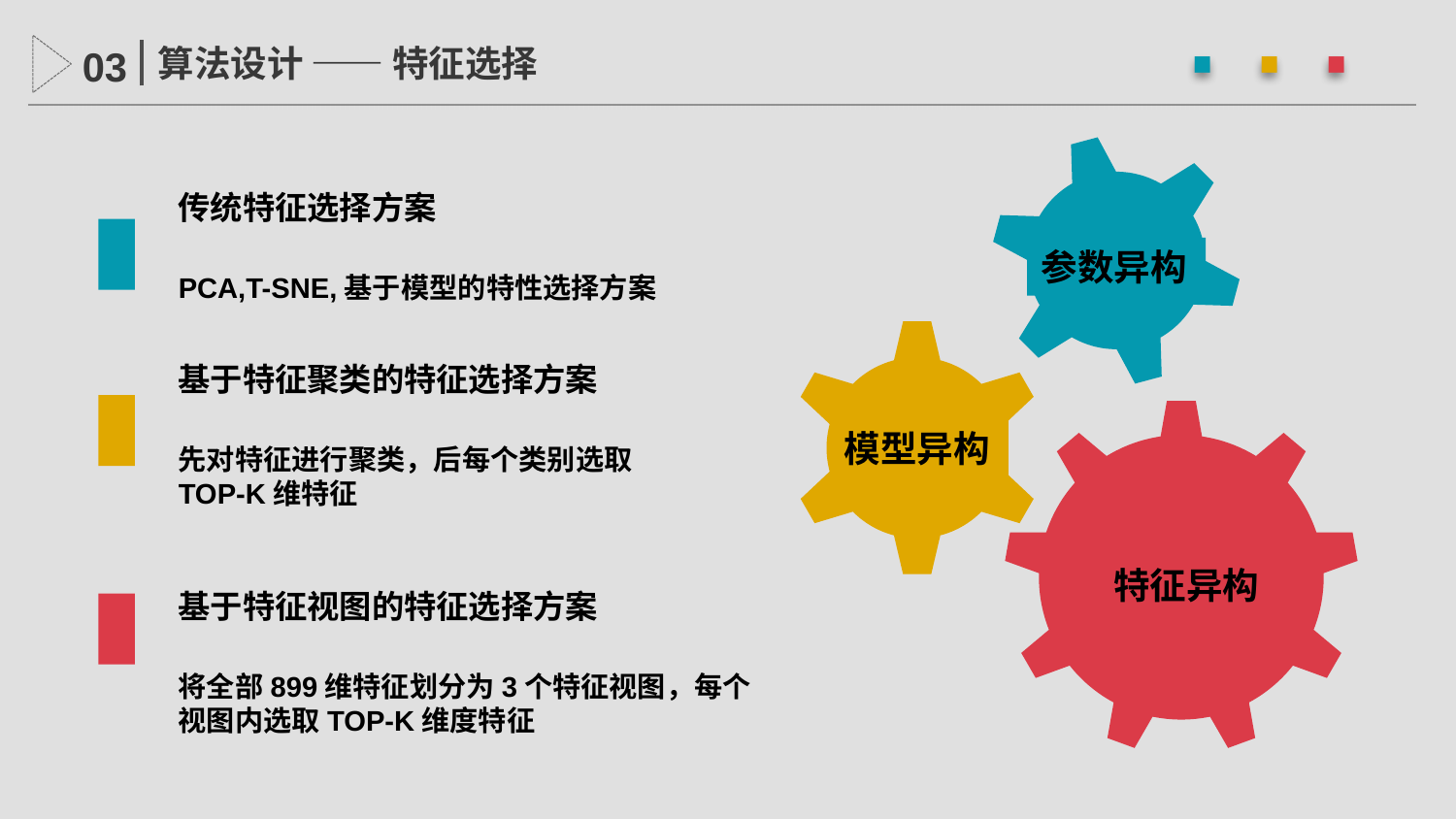

· · ·

算法设计 —— 特征选择
03

参数异构
传统特征选择方案

PCA,T-SNE,基于模型的特性选择方案

模型异构
基于特征聚类的特征选择方案

先对特征进行聚类，后每个类别选取
TOP-K维特征

特征异构
基于特征视图的特征选择方案

将全部899维特征划分为3个特征视图，每个视图内选取TOP-K维度特征